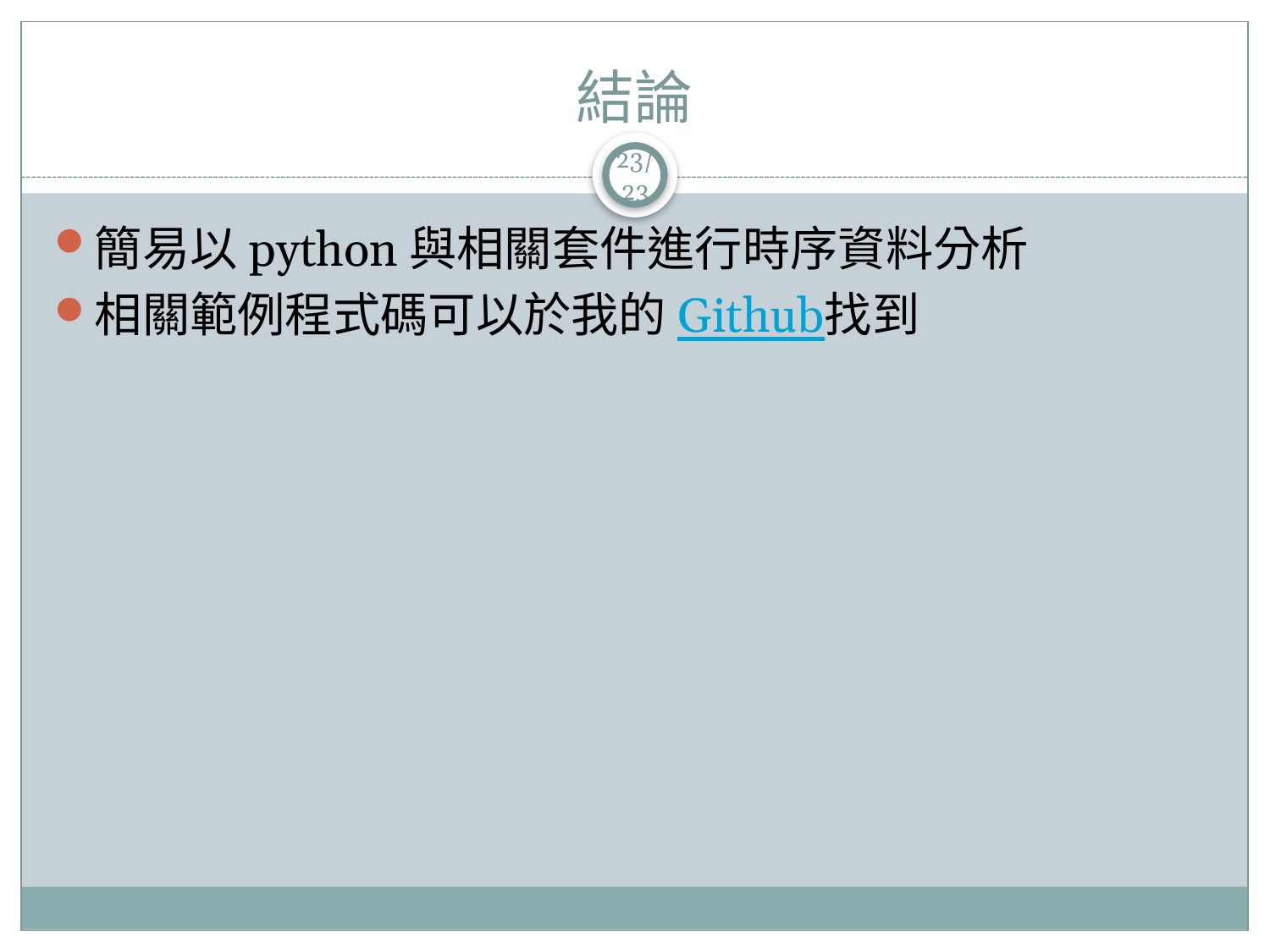

# 結論
23/ 23
簡易以python與相關套件進行時序資料分析
相關範例程式碼可以於我的Github找到